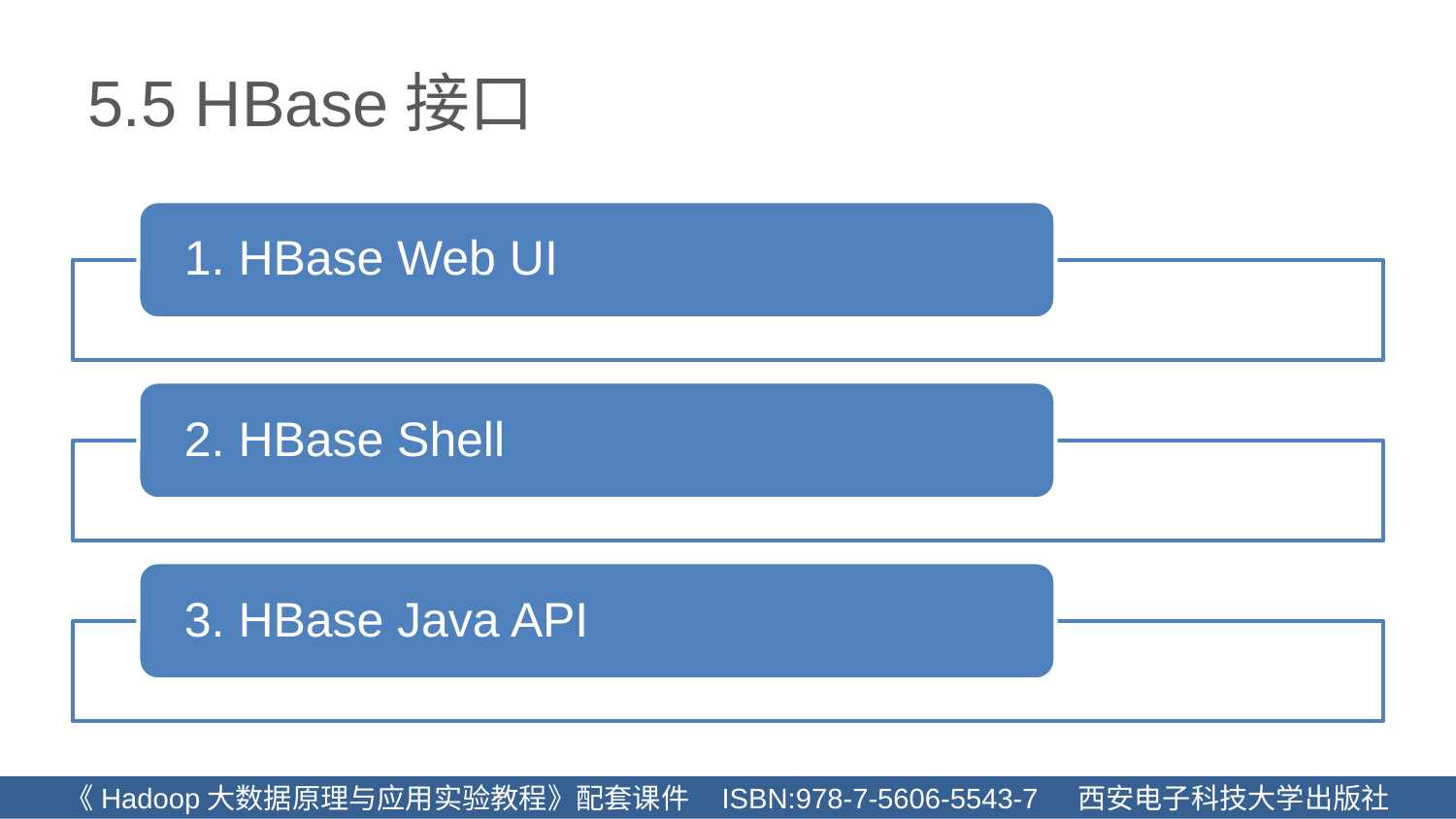

# 5.5 HBase接口
1. HBase Web UI
2. HBase Shell
3. HBase Java API